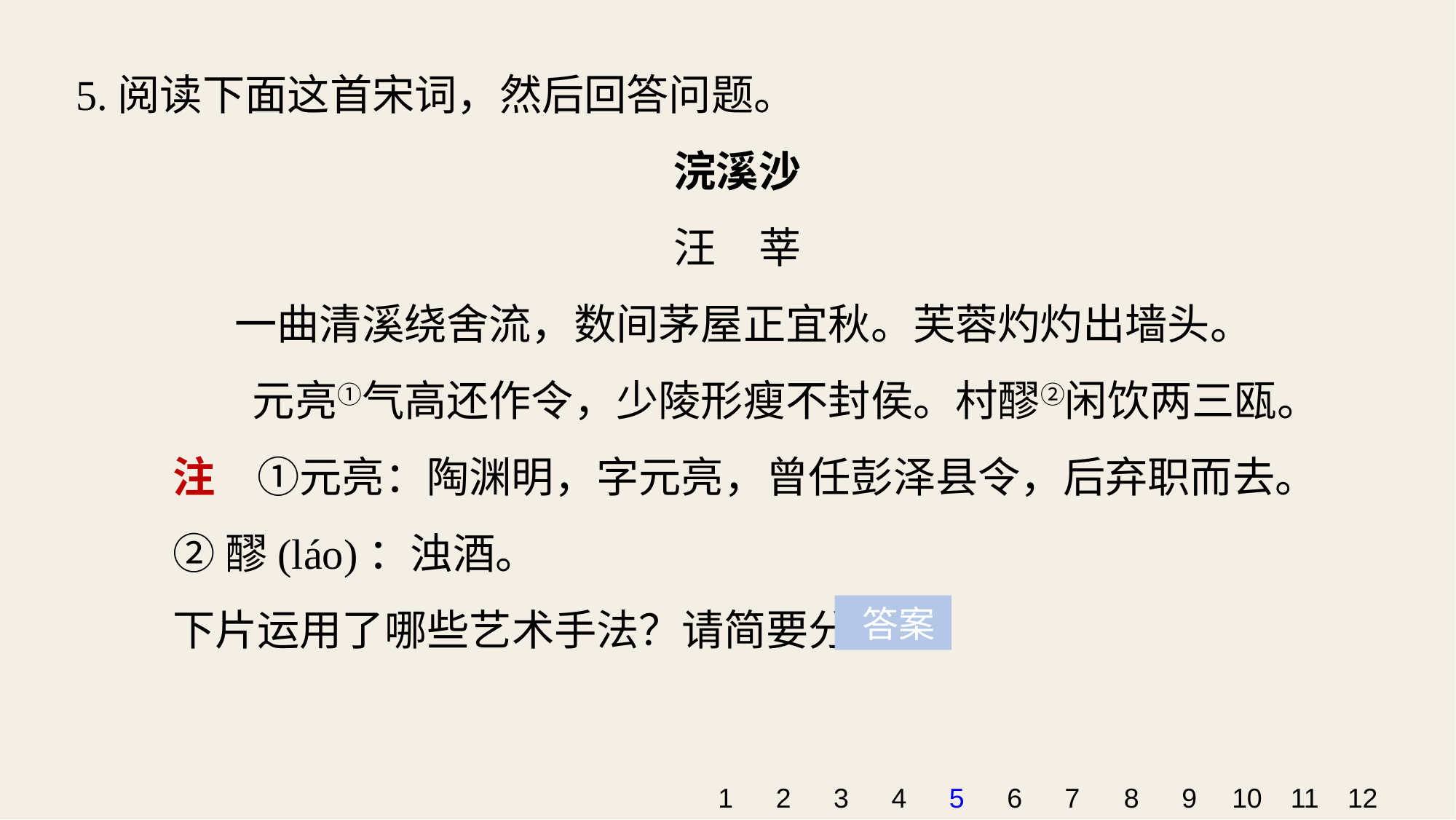

5.阅读下面这首宋词，然后回答问题。
浣溪沙
汪　莘
一曲清溪绕舍流，数间茅屋正宜秋。芙蓉灼灼出墙头。
元亮①气高还作令，少陵形瘦不封侯。村醪②闲饮两三瓯。
注　①元亮：陶渊明，字元亮，曾任彭泽县令，后弃职而去。
②醪(láo)：浊酒。
下片运用了哪些艺术手法？请简要分析。
 答案
1
2
3
4
5
6
7
8
9
10
11
12